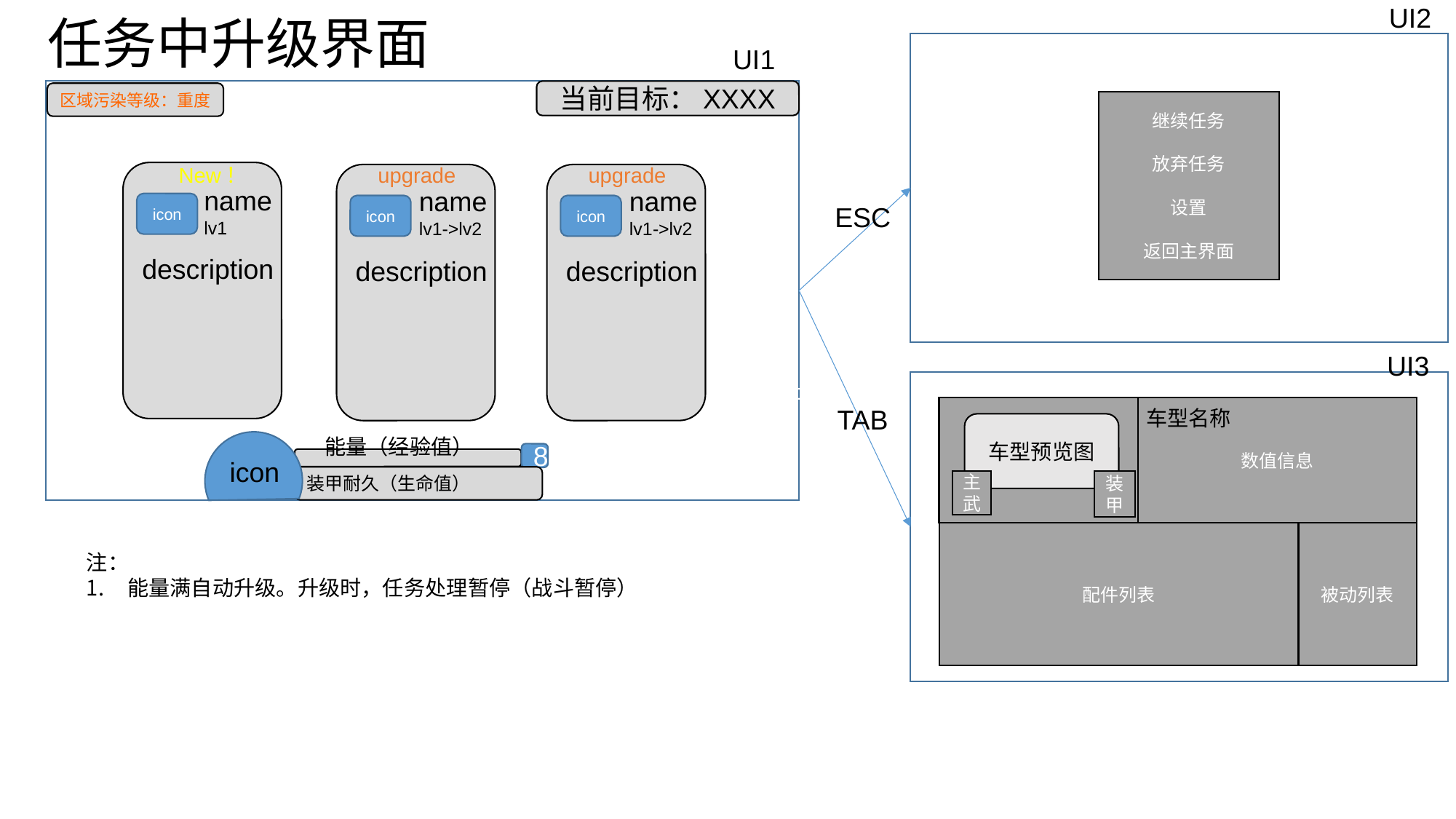

UI2
任务中升级界面
下一车型

UI1
当前目标：XXXX

区域污染等级：重度
继续任务

放弃任务

设置

返回主界面
New！
upgrade
upgrade

name
lv1
name
lv1->lv2
name
lv1->lv2
icon
ESC
icon
icon
description
description
description
UI3
下一车型

上一车型
TAB
数值信息

车型名称
车型预览图
能量（经验值）

8

icon
装甲耐久（生命值）
主武
装甲
配件列表
被动列表
注：
能量满自动升级。升级时，任务处理暂停（战斗暂停）